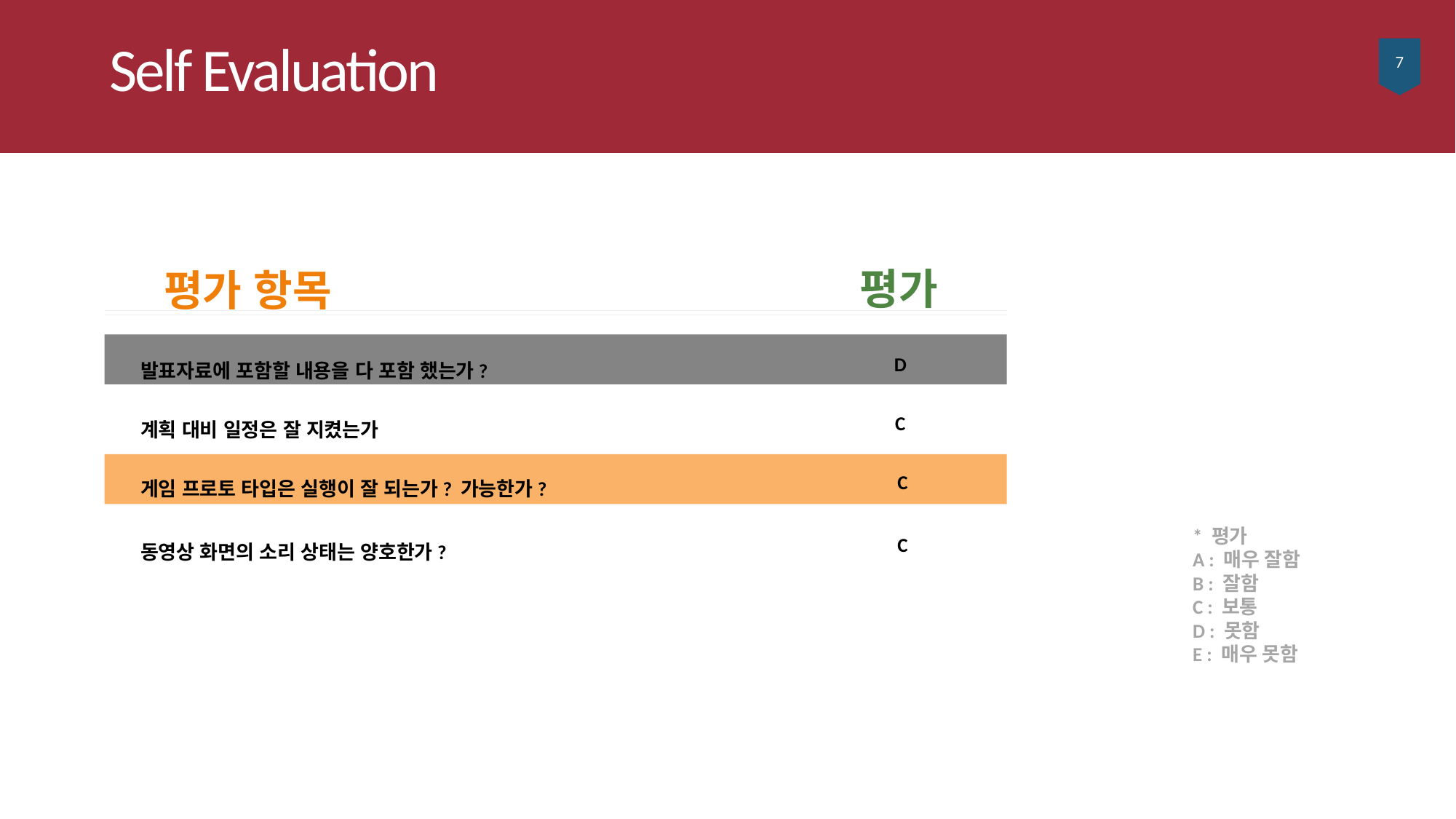

Self Evaluation
7
평가
D 
C 
C
C

평가 항목
발표자료에 포함할 내용을 다 포함 했는가? 
계획 대비 일정은 잘 지켰는가
게임 프로토 타입은 실행이 잘 되는가? 가능한가?
동영상 화면의 소리 상태는 양호한가?

* 평가
A : 매우 잘함
B : 잘함
C : 보통
D : 못함
E : 매우 못함